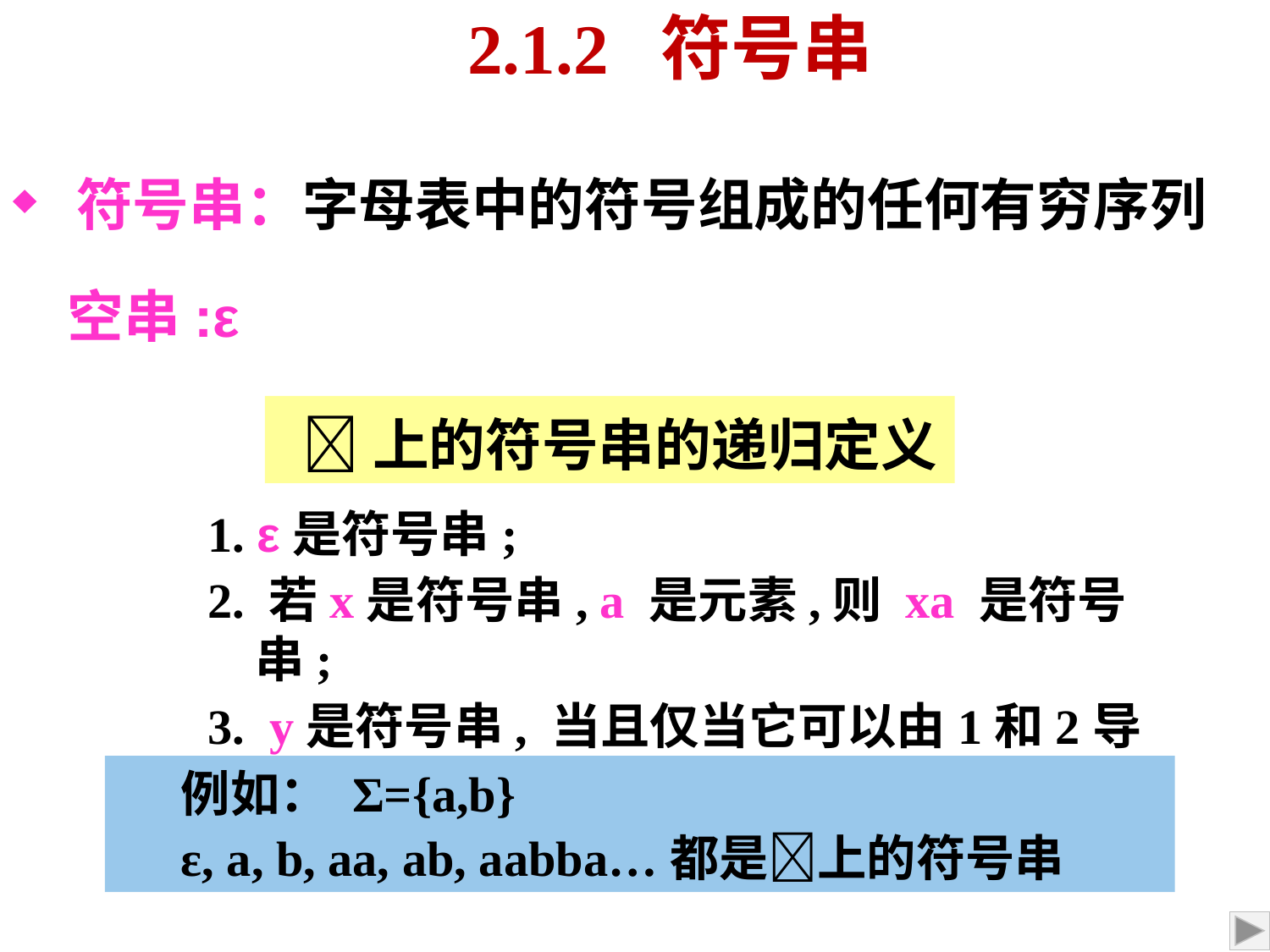

2.1.2  符号串
符号串：字母表中的符号组成的任何有穷序列
空串:ε
Σ上的符号串的递归定义
1. ε是符号串;
2. 若x是符号串, a 是元素,则 xa 是符号串;
3.  y是符号串, 当且仅当它可以由1和2导出。
例如： Σ={a,b}
ε, a, b, aa, ab, aabba…都是Σ上的符号串